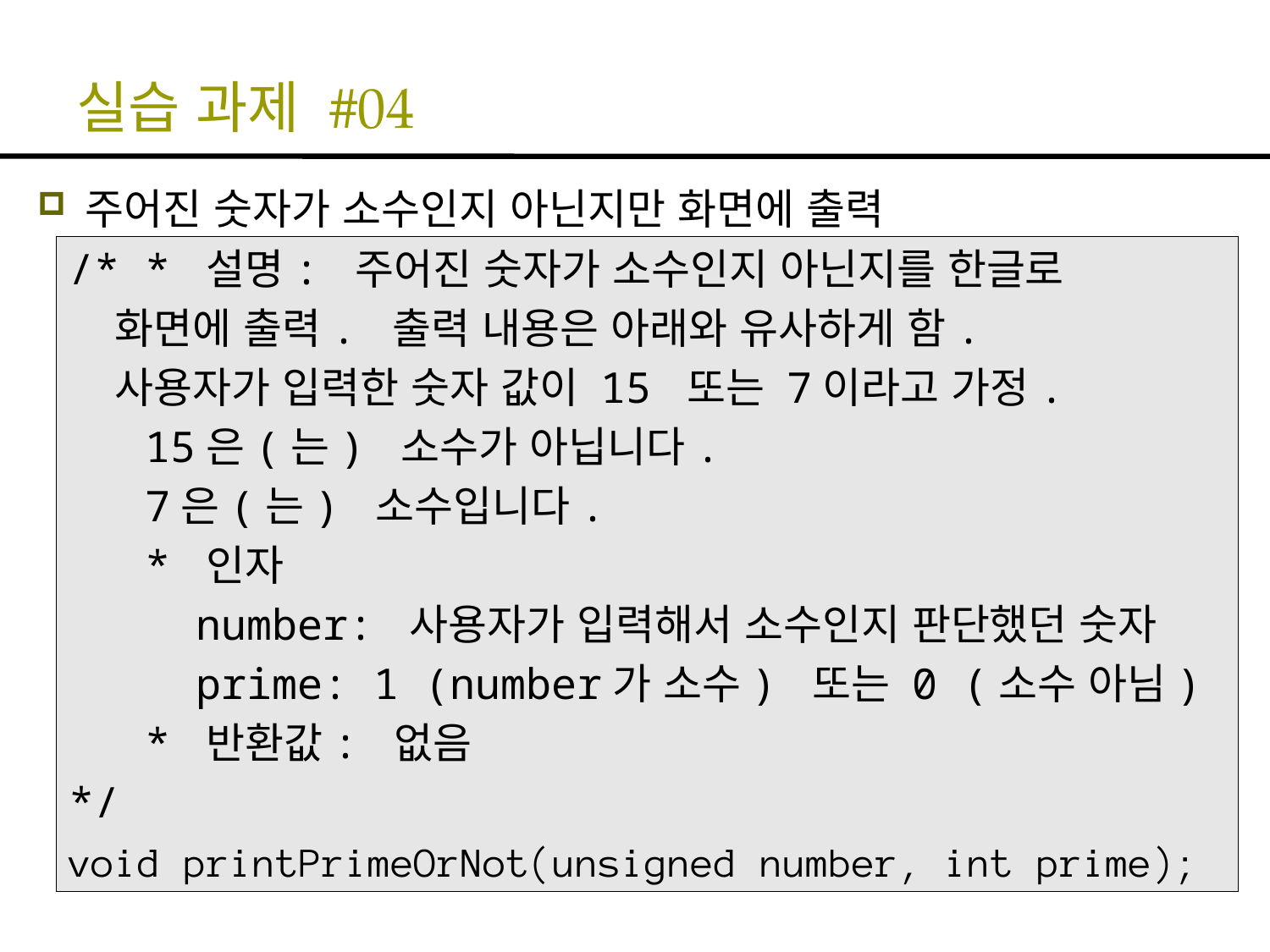

# 실습 과제 #04
주어진 숫자가 소수인지 아닌지만 화면에 출력

/* * 설명: 주어진 숫자가 소수인지 아닌지를 한글로
   화면에 출력. 출력 내용은 아래와 유사하게 함.
   사용자가 입력한 숫자 값이 15 또는 7이라고 가정.
   15은(는) 소수가 아닙니다.
   7은(는) 소수입니다.
   * 인자
     number: 사용자가 입력해서 소수인지 판단했던 숫자
     prime: 1 (number가 소수) 또는 0 (소수 아님)
   * 반환값: 없음
*/
void printPrimeOrNot(unsigned number, int prime);